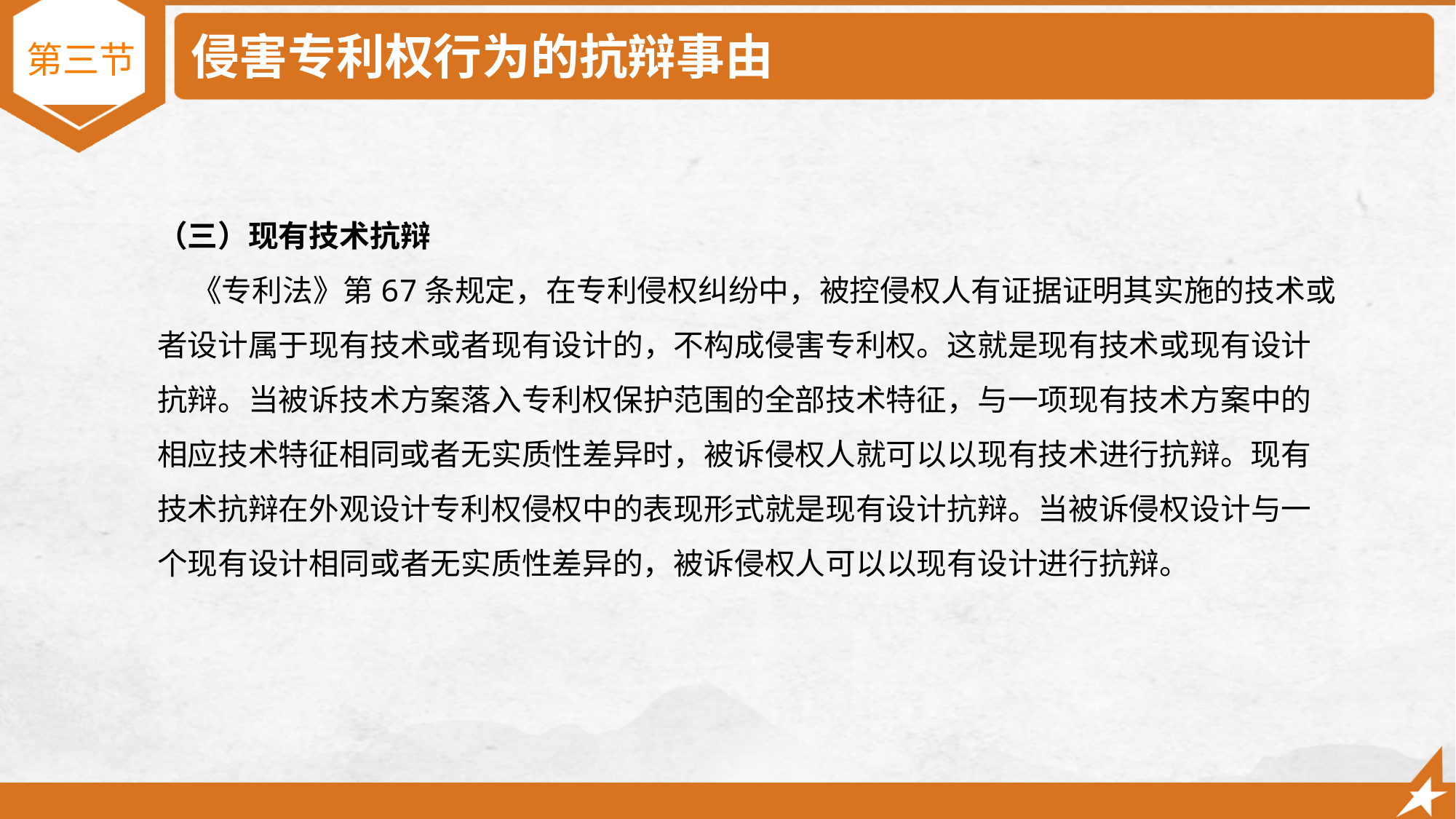

# 侵害专利权行为的抗辩事由
第三节
（三）现有技术抗辩
    《专利法》第67条规定，在专利侵权纠纷中，被控侵权人有证据证明其实施的技术或者设计属于现有技术或者现有设计的，不构成侵害专利权。这就是现有技术或现有设计抗辩。当被诉技术方案落入专利权保护范围的全部技术特征，与一项现有技术方案中的相应技术特征相同或者无实质性差异时，被诉侵权人就可以以现有技术进行抗辩。现有技术抗辩在外观设计专利权侵权中的表现形式就是现有设计抗辩。当被诉侵权设计与一个现有设计相同或者无实质性差异的，被诉侵权人可以以现有设计进行抗辩。